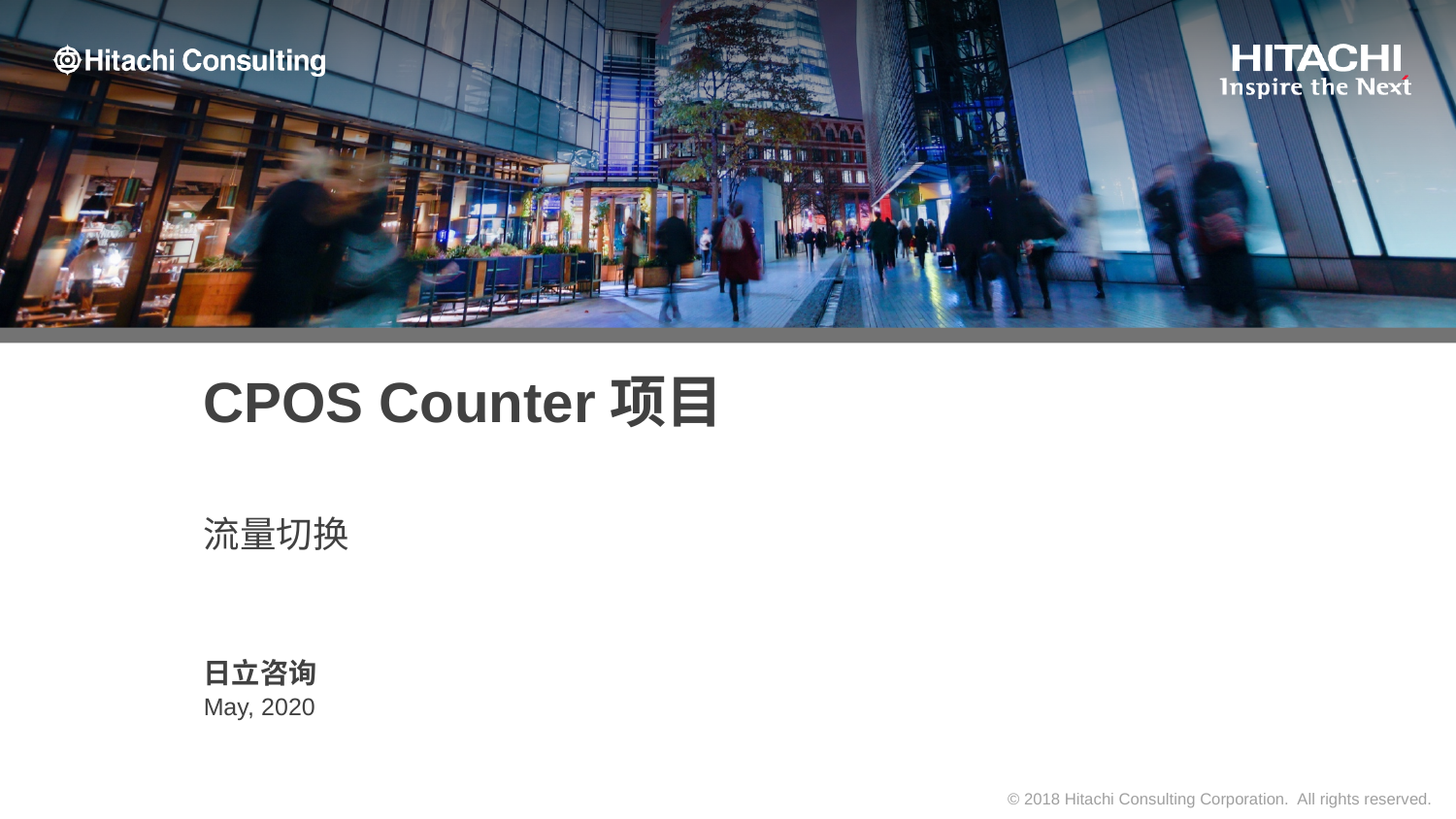

# CPOS Counter项目
流量切换
日立咨询
May, 2020